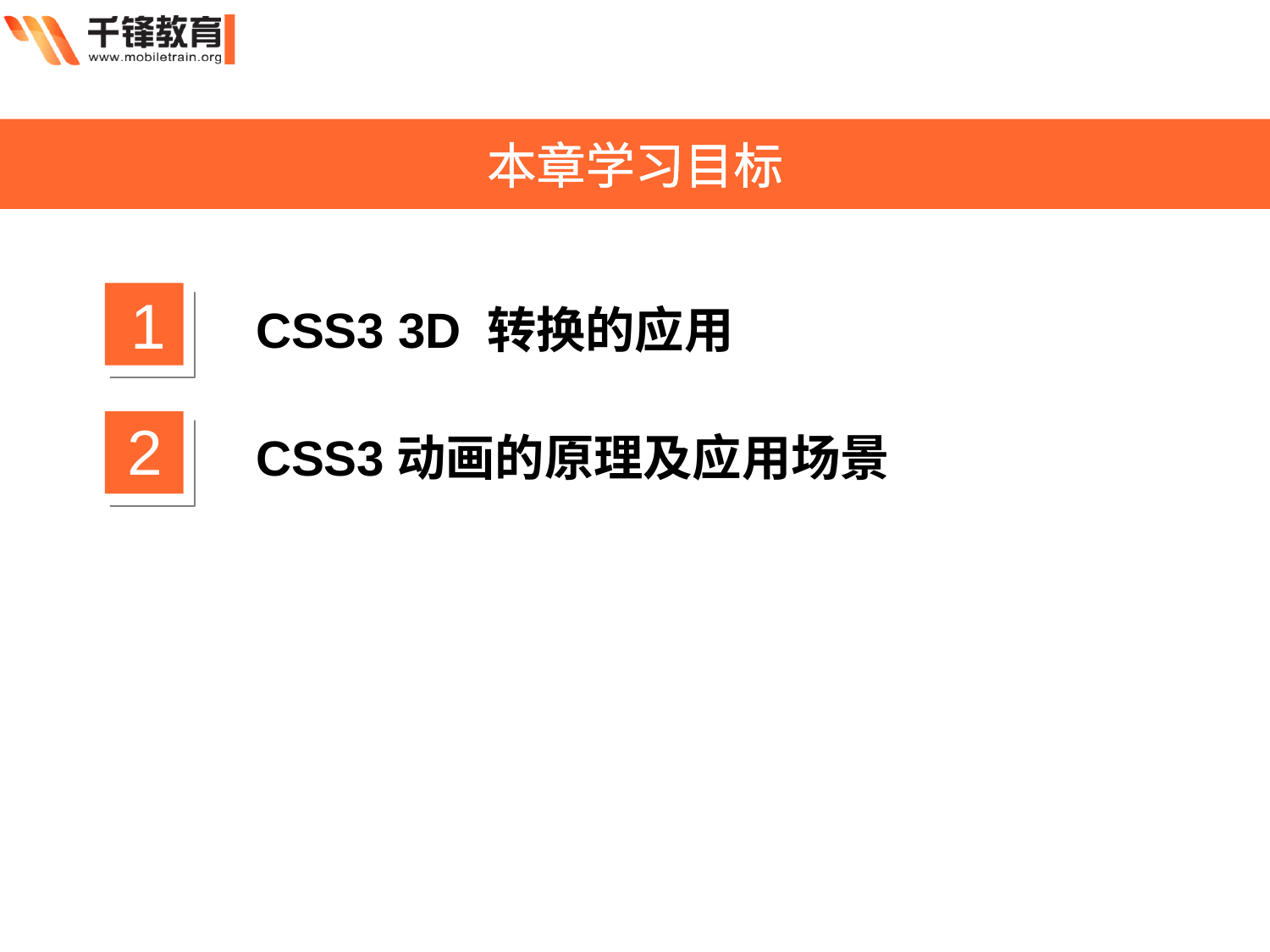

本章学习目标

1

CSS3 3D 转换的应用

2

CSS3动画的原理及应用场景